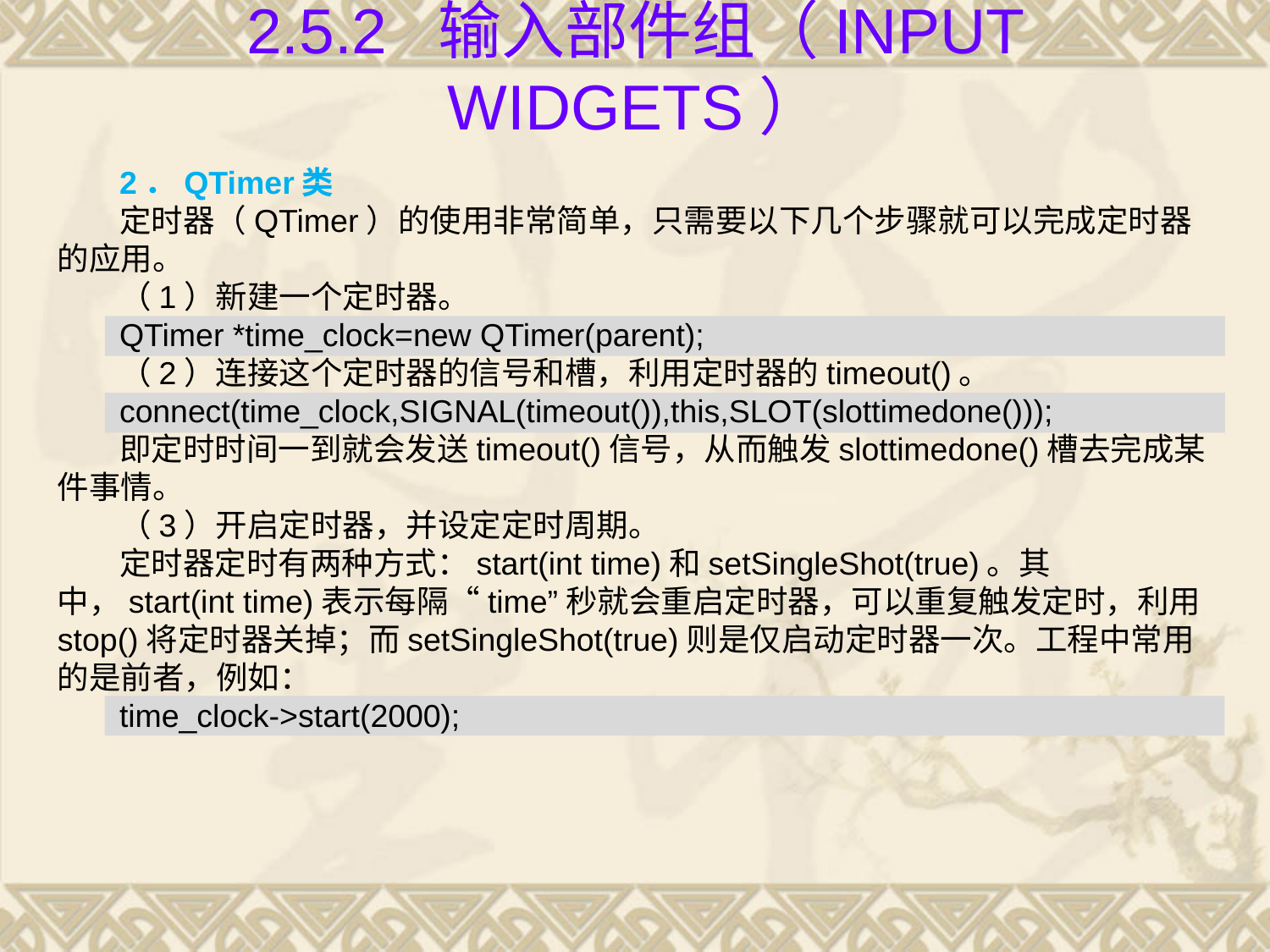

# 2.5.2  输入部件组（Input Widgets）
2．QTimer类
定时器（QTimer）的使用非常简单，只需要以下几个步骤就可以完成定时器的应用。
（1）新建一个定时器。
QTimer *time_clock=new QTimer(parent);
（2）连接这个定时器的信号和槽，利用定时器的timeout()。
connect(time_clock,SIGNAL(timeout()),this,SLOT(slottimedone()));
即定时时间一到就会发送timeout()信号，从而触发slottimedone()槽去完成某件事情。
（3）开启定时器，并设定定时周期。
定时器定时有两种方式：start(int time)和setSingleShot(true)。其中，start(int time)表示每隔“time”秒就会重启定时器，可以重复触发定时，利用stop()将定时器关掉；而setSingleShot(true)则是仅启动定时器一次。工程中常用的是前者，例如：
time_clock->start(2000);